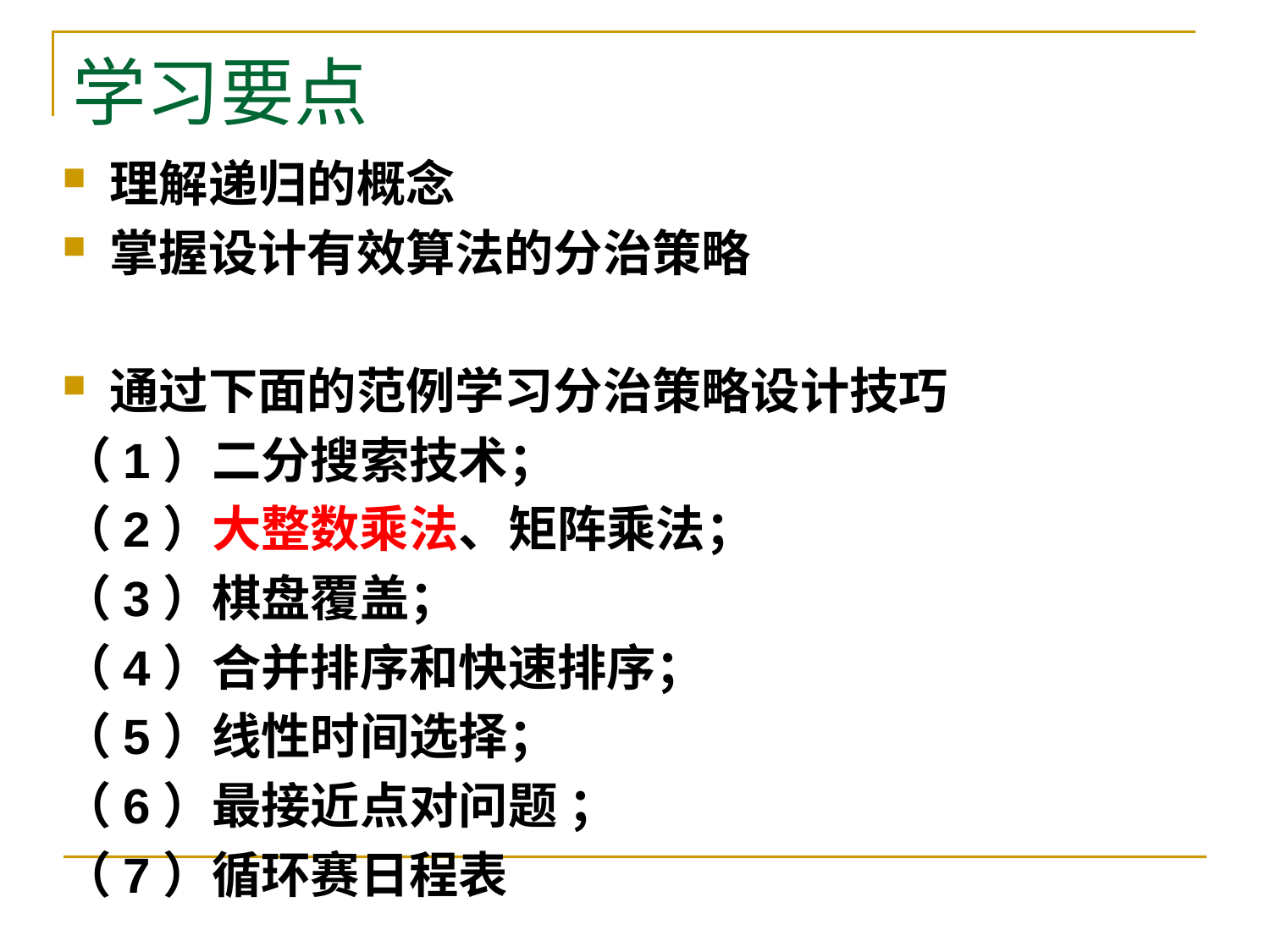

学习要点
理解递归的概念
掌握设计有效算法的分治策略

通过下面的范例学习分治策略设计技巧
（1）二分搜索技术；
（2）大整数乘法、矩阵乘法；
（3）棋盘覆盖；
（4）合并排序和快速排序；
（5）线性时间选择；
（6）最接近点对问题 ；
（7）循环赛日程表